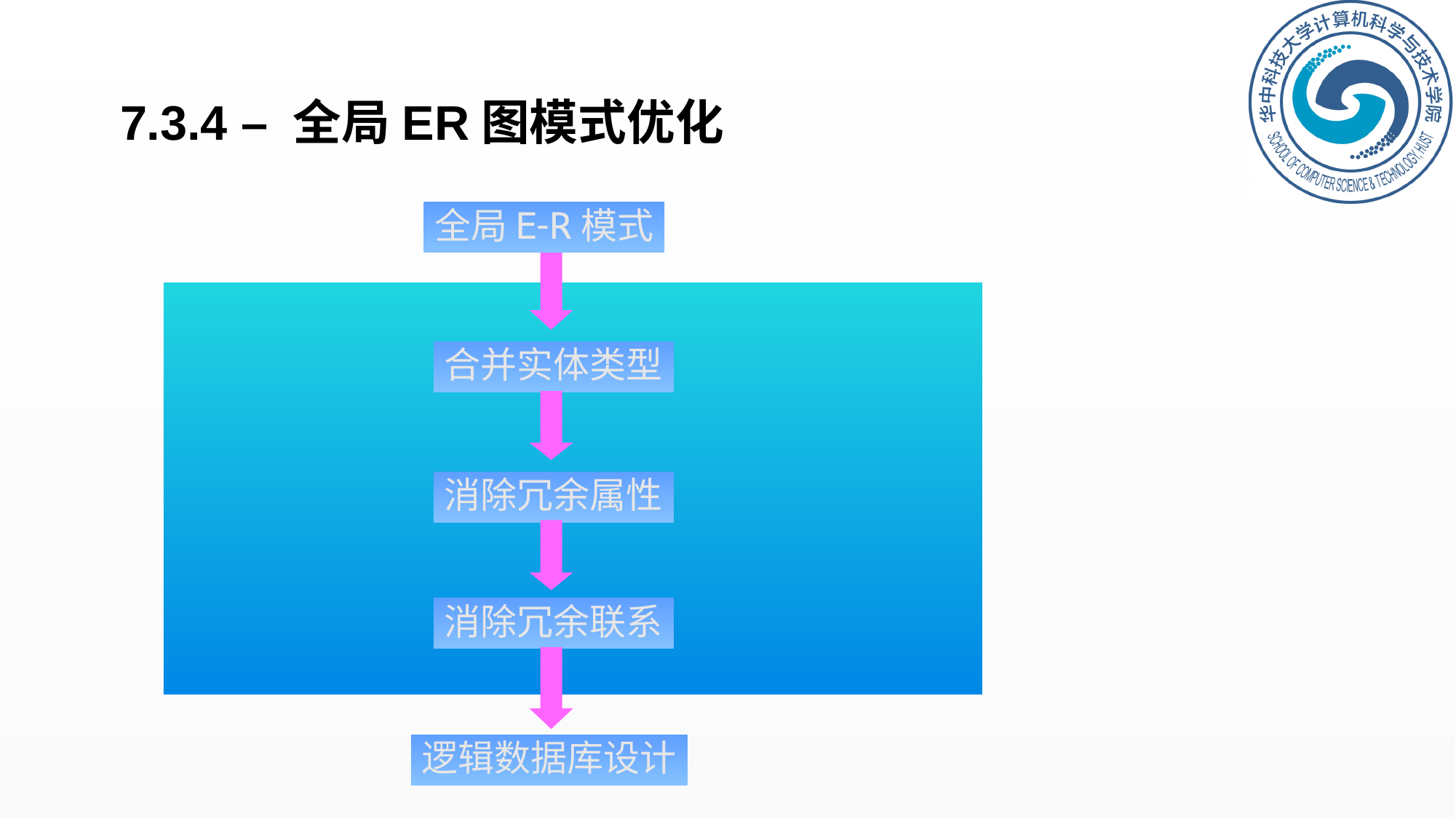

# 7.3.4 – 全局ER图模式优化
全局E-R模式

合并实体类型

消除冗余属性

消除冗余联系

逻辑数据库设计